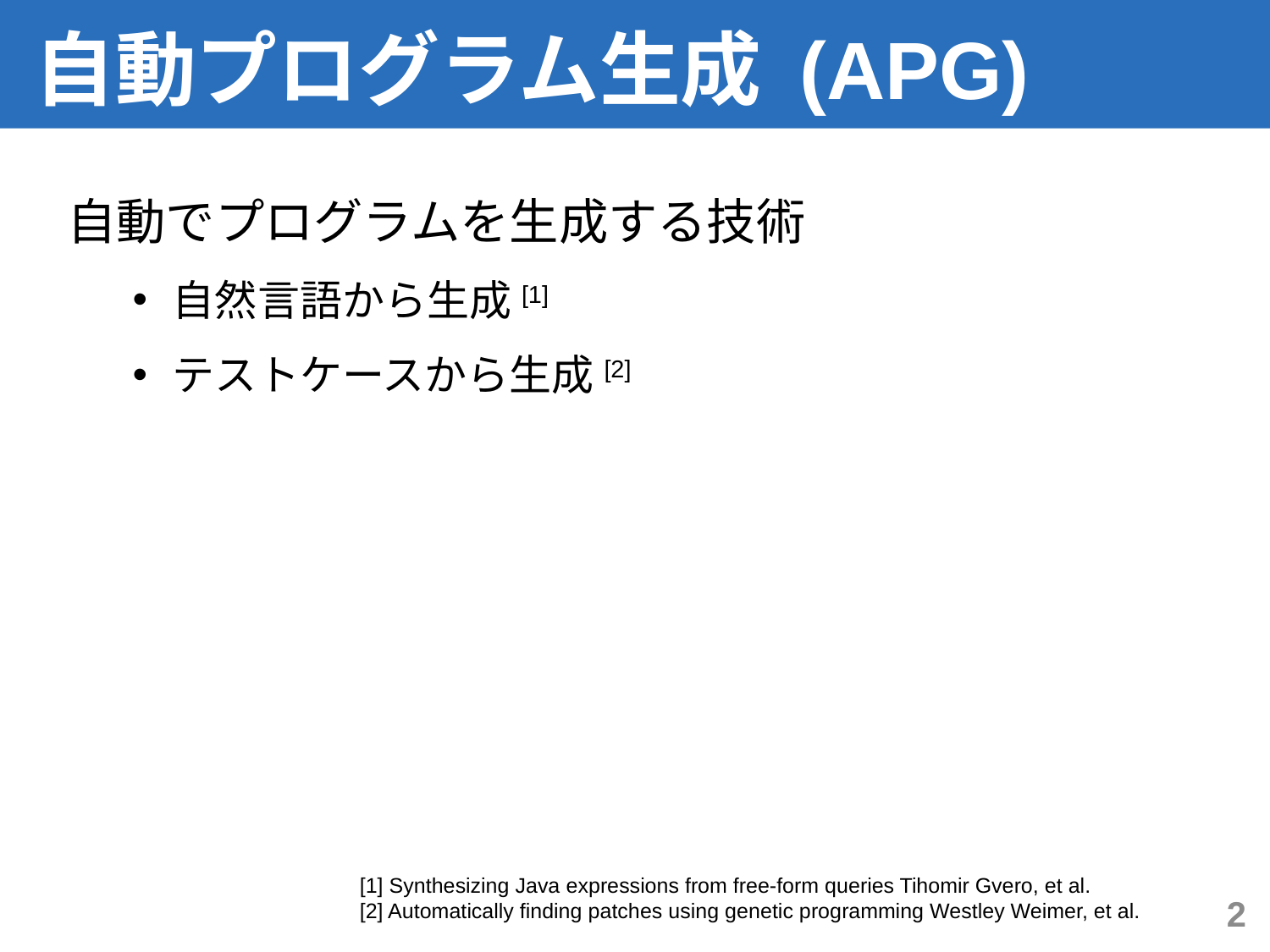

# 自動プログラム生成 (APG)
自動でプログラムを生成する技術
自然言語から生成[1]
テストケースから生成[2]
[1] Synthesizing Java expressions from free-form queries Tihomir Gvero, et al.
[2] Automatically finding patches using genetic programming Westley Weimer, et al.
2